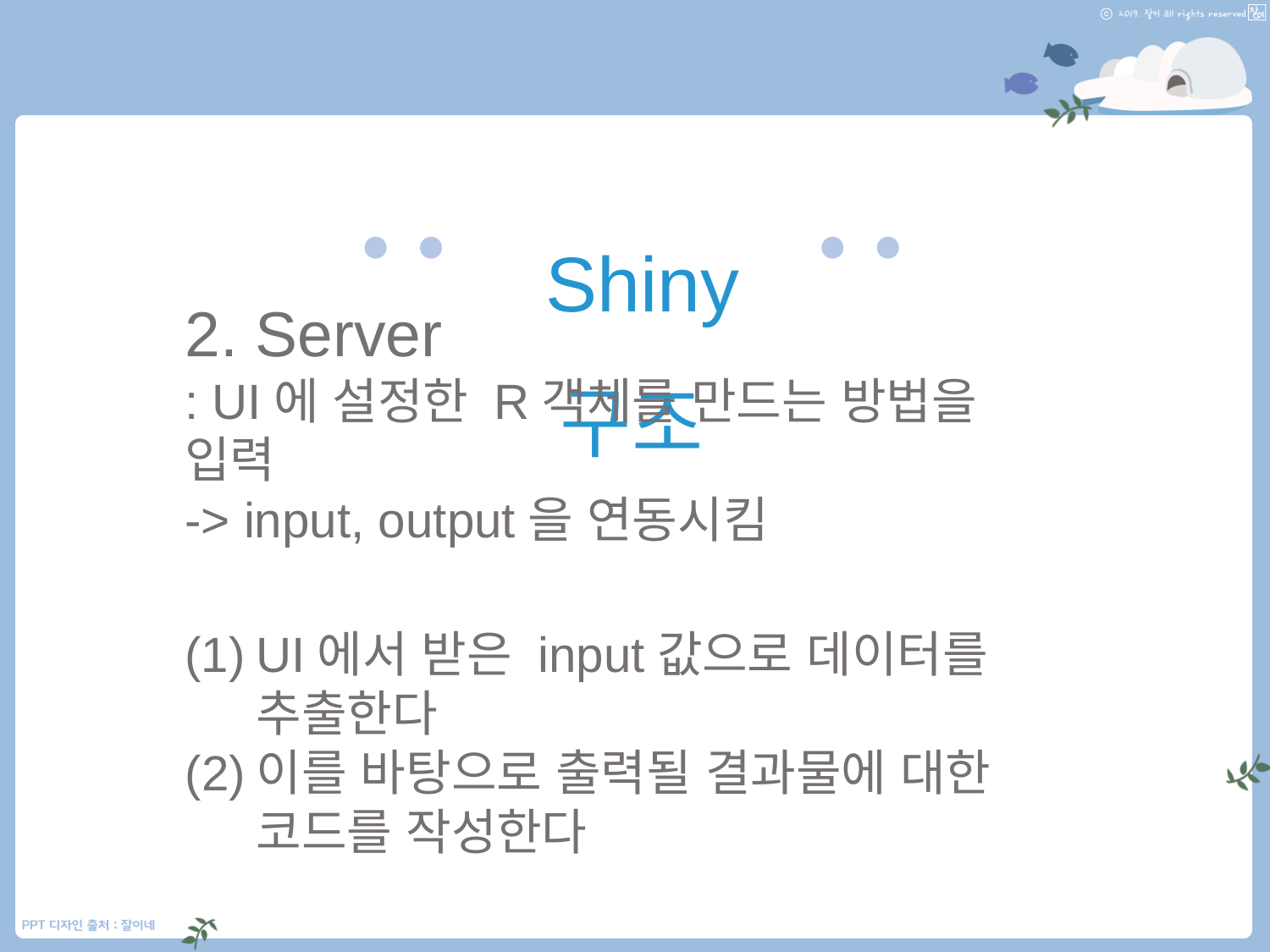

#
 Shiny 구조

2. Server
: UI에 설정한 R객체를 만드는 방법을 입력
-> input, output을 연동시킴

UI에서 받은 input값으로 데이터를 추출한다
이를 바탕으로 출력될 결과물에 대한 코드를 작성한다